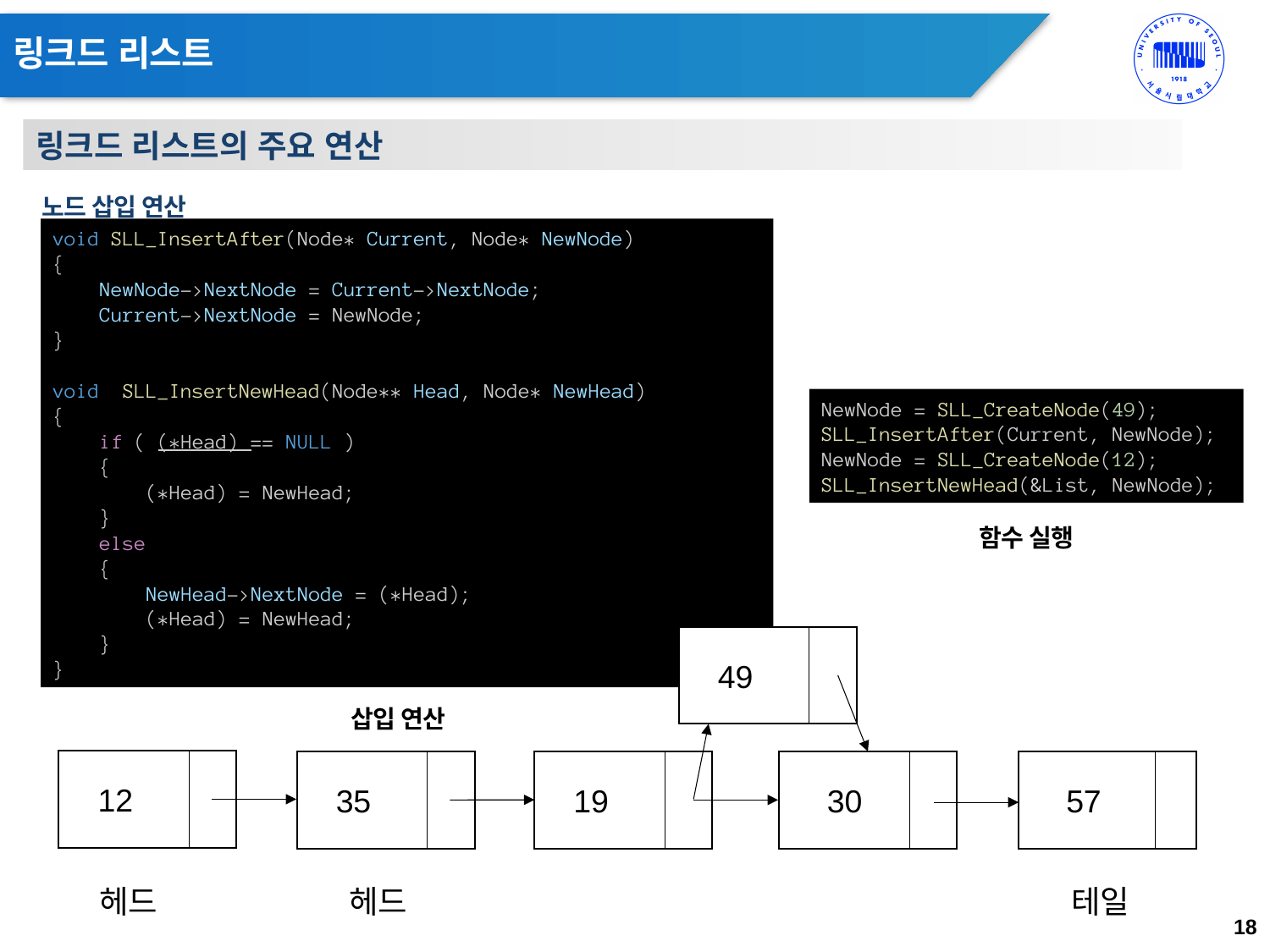

# 링크드 리스트
링크드 리스트의 주요 연산
노드 삽입 연산
void SLL_InsertAfter(Node* Current, Node* NewNode)
{
    NewNode->NextNode = Current->NextNode;
    Current->NextNode = NewNode;
}
void  SLL_InsertNewHead(Node** Head, Node* NewHead)
{
    if ( (*Head) == NULL )
    {
        (*Head) = NewHead;
    }
    else
    {
        NewHead->NextNode = (*Head);
        (*Head) = NewHead;
    }
}
NewNode = SLL_CreateNode(49);
SLL_InsertAfter(Current, NewNode);
NewNode = SLL_CreateNode(12);
SLL_InsertNewHead(&List, NewNode);
함수 실행
   49
삽입 연산
   12
   35
   19
    30
    57
헤드
헤드
테일
18